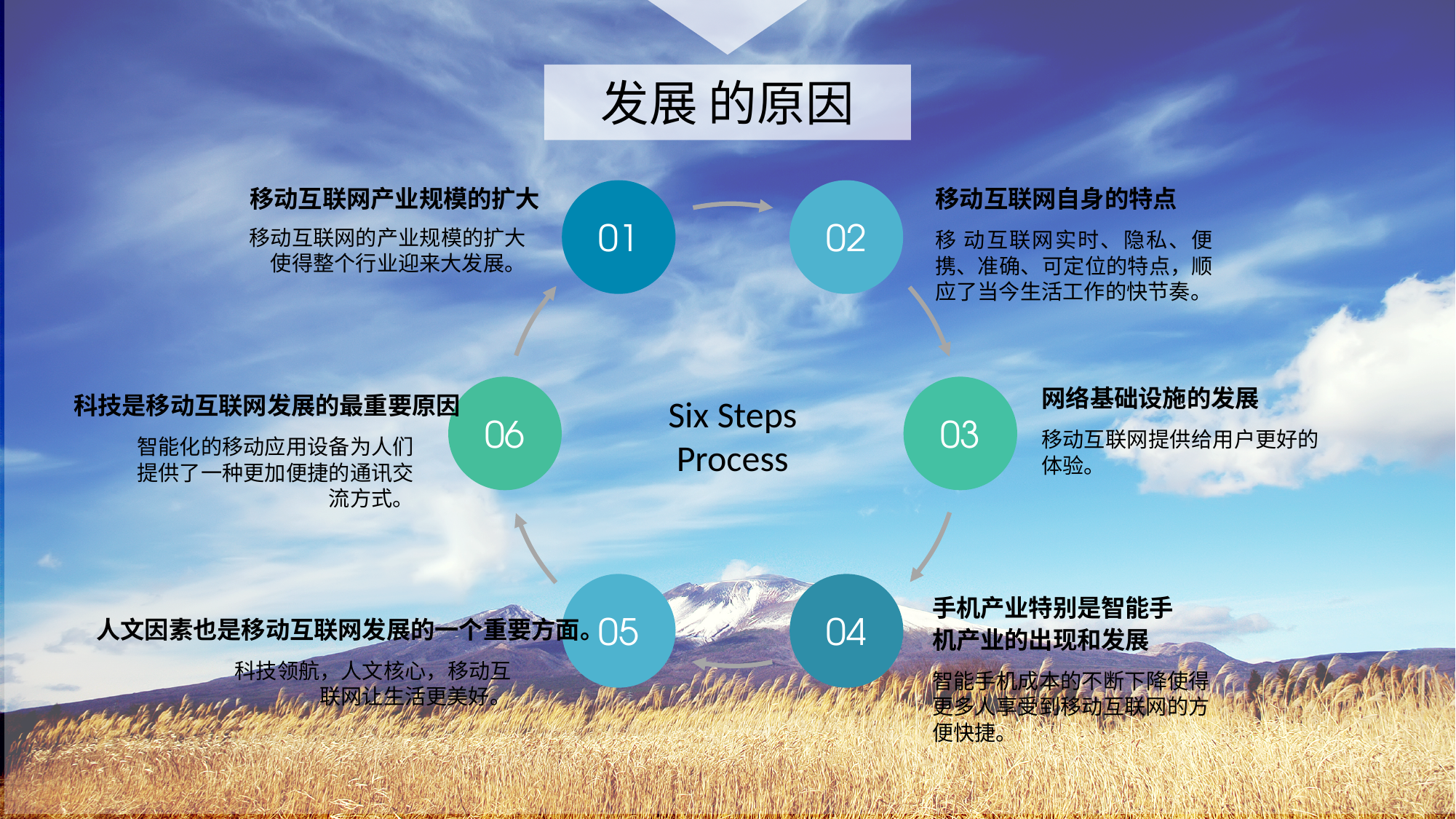

发展 的原因
移动互联网产业规模的扩大
移动互联网自身的特点
01
02

移动互联网的产业规模的扩大使得整个行业迎来大发展。
移 动互联网实时、隐私、便携、准确、可定位的特点，顺应了当今生活工作的快节奏。
Six Steps
Process
网络基础设施的发展
06
03
科技是移动互联网发展的最重要原因
移动互联网提供给用户更好的体验。
智能化的移动应用设备为人们提供了一种更加便捷的通讯交流方式。
05
04
手机产业特别是智能手机产业的出现和发展
人文因素也是移动互联网发展的一个重要方面。
科技领航，人文核心，移动互联网让生活更美好。
智能手机成本的不断下降使得更多人享受到移动互联网的方便快捷。